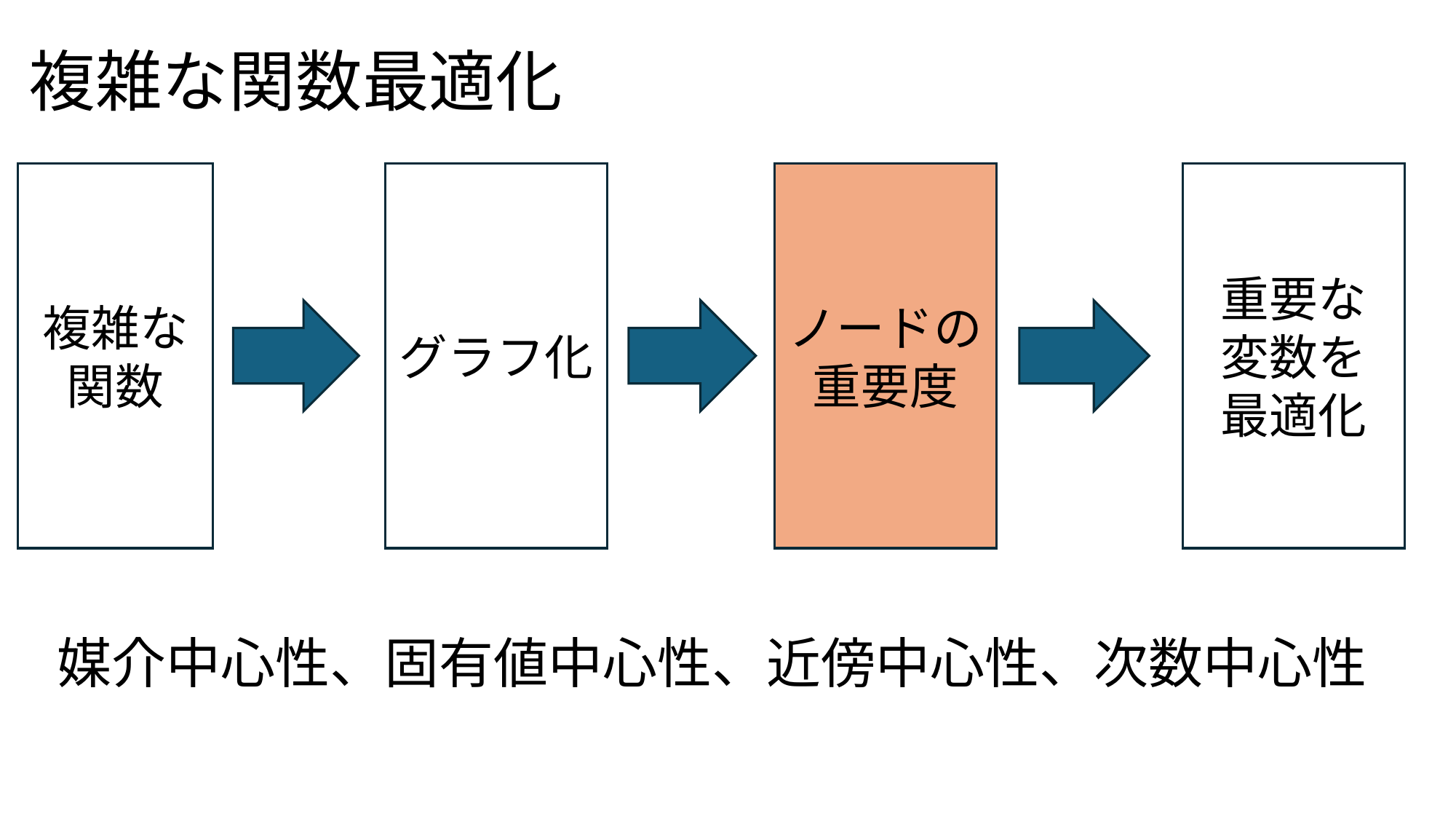

# 複雑な関数最適化
重要な
変数を
最適化
グラフ化
ノードの重要度
複雑な関数

媒介中心性、固有値中心性、近傍中心性、次数中心性